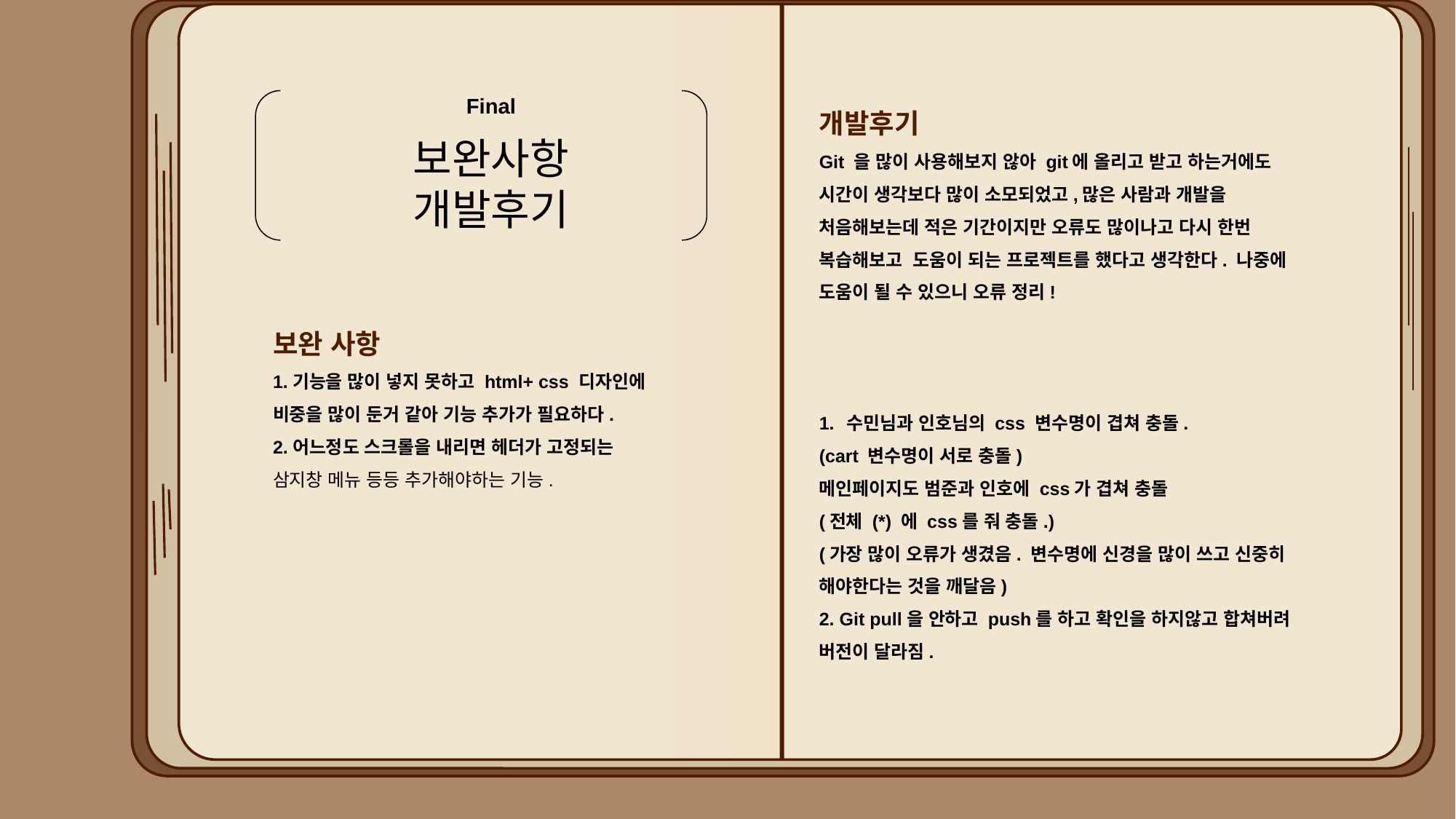

개발후기
Git 을 많이 사용해보지 않아 git에 올리고 받고 하는거에도 시간이 생각보다 많이 소모되었고,많은 사람과 개발을 처음해보는데 적은 기간이지만 오류도 많이나고 다시 한번 복습해보고  도움이 되는 프로젝트를 했다고 생각한다. 나중에 도움이 될 수 있으니 오류 정리!

수민님과 인호님의 css 변수명이 겹쳐 충돌.
(cart 변수명이 서로 충돌)
메인페이지도 범준과 인호에 css가 겹쳐 충돌
(전체 (*) 에 css를 줘 충돌.)
(가장 많이 오류가 생겼음. 변수명에 신경을 많이 쓰고 신중히 해야한다는 것을 깨달음)
2. Git pull을 안하고 push를 하고 확인을 하지않고 합쳐버려 버전이 달라짐.

Final

보완사항
개발후기
보완 사항
1.기능을 많이 넣지 못하고 html+ css 디자인에 비중을 많이 둔거 같아 기능 추가가 필요하다.
2.어느정도 스크롤을 내리면 헤더가 고정되는
삼지창 메뉴 등등 추가해야하는 기능.